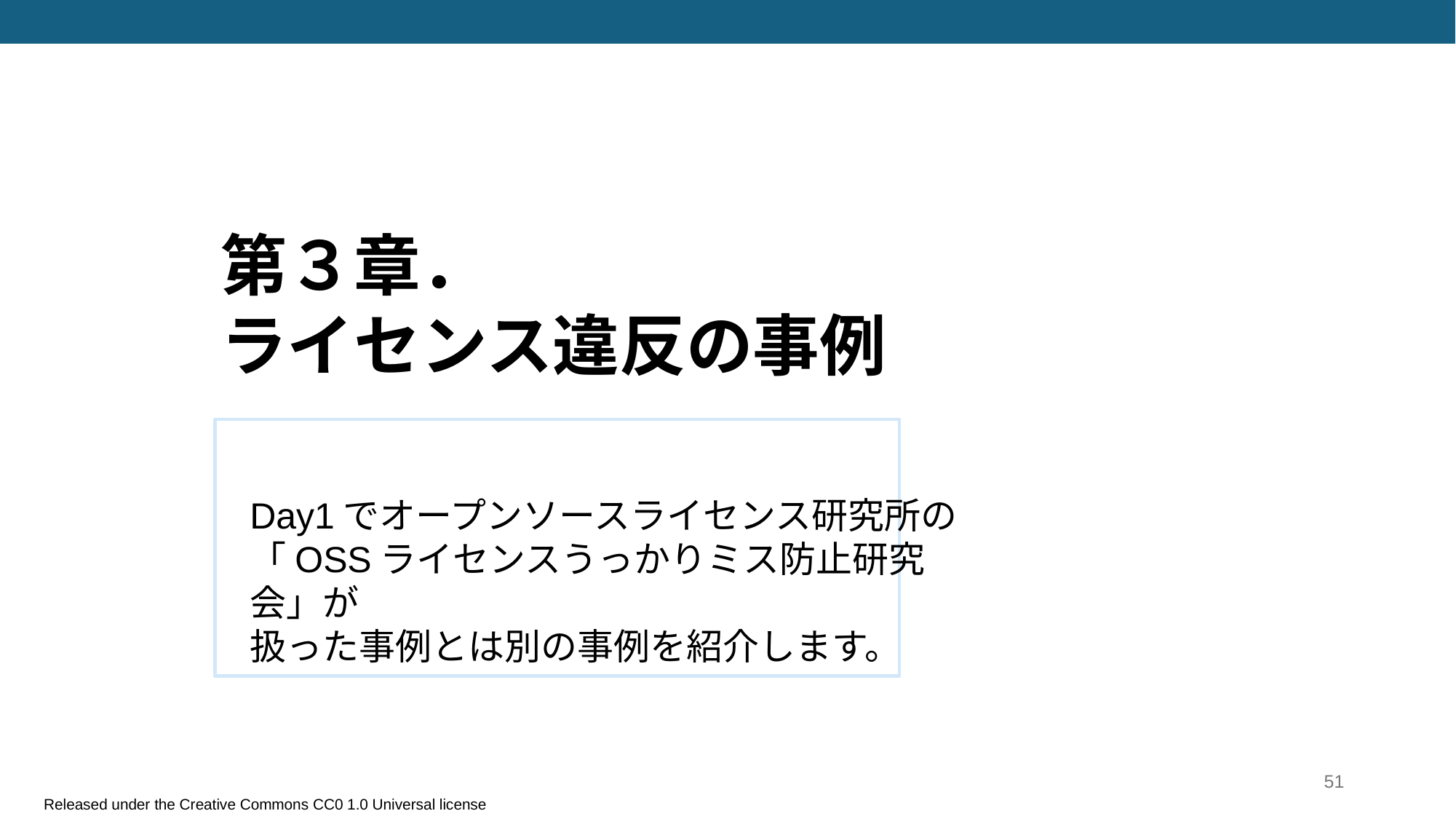

第３章．
ライセンス違反の事例

Day1でオープンソースライセンス研究所の
「OSSライセンスうっかりミス防止研究会」が
扱った事例とは別の事例を紹介します。
51